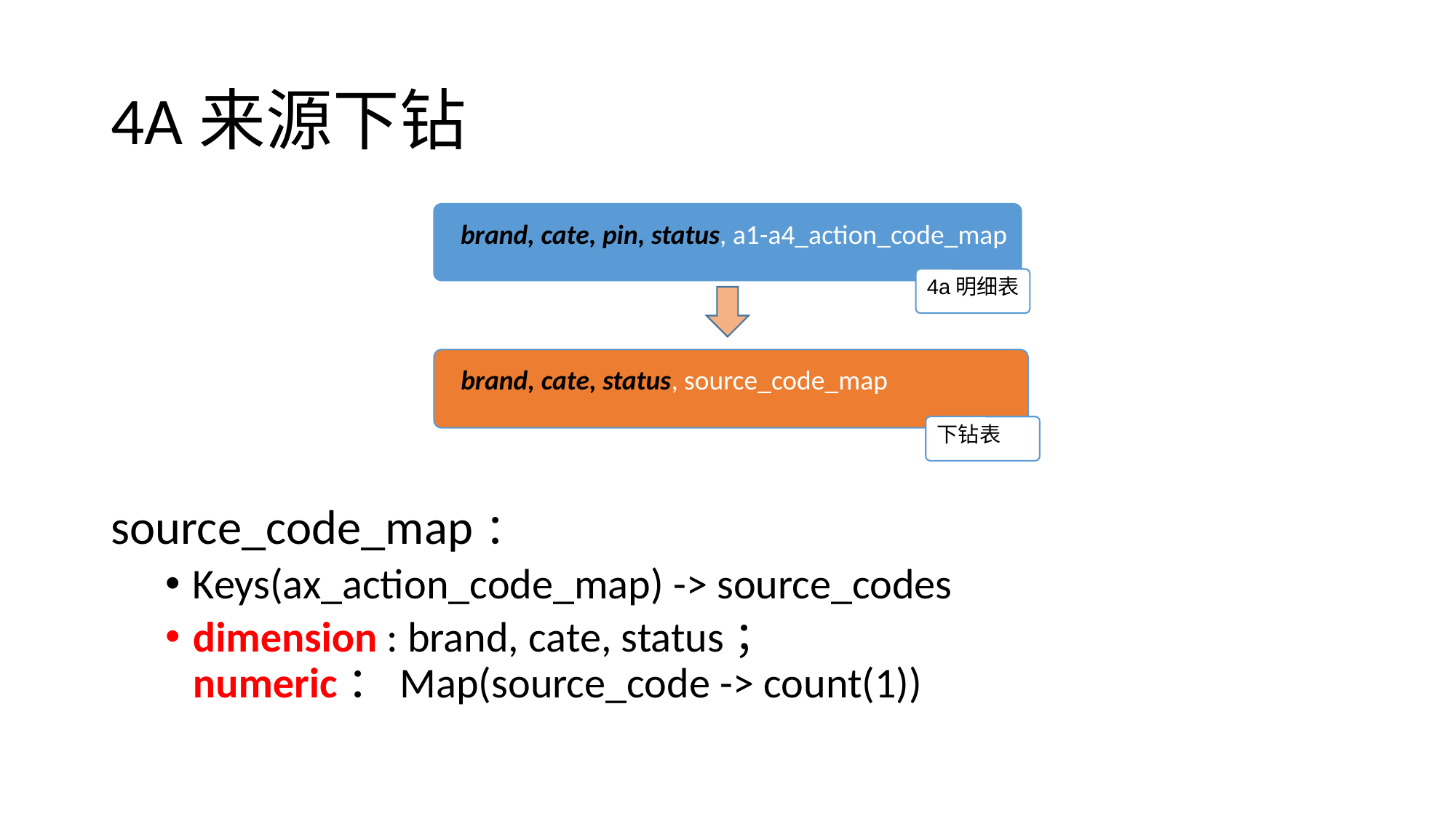

# 4A来源下钻

brand, cate, pin, status, a1-a4_action_code_map
4a明细表

brand, cate, status, source_code_map
下钻表

source_code_map：
Keys(ax_action_code_map) -> source_codes
dimension : brand, cate, status；                                               numeric：Map(source_code -> count(1))